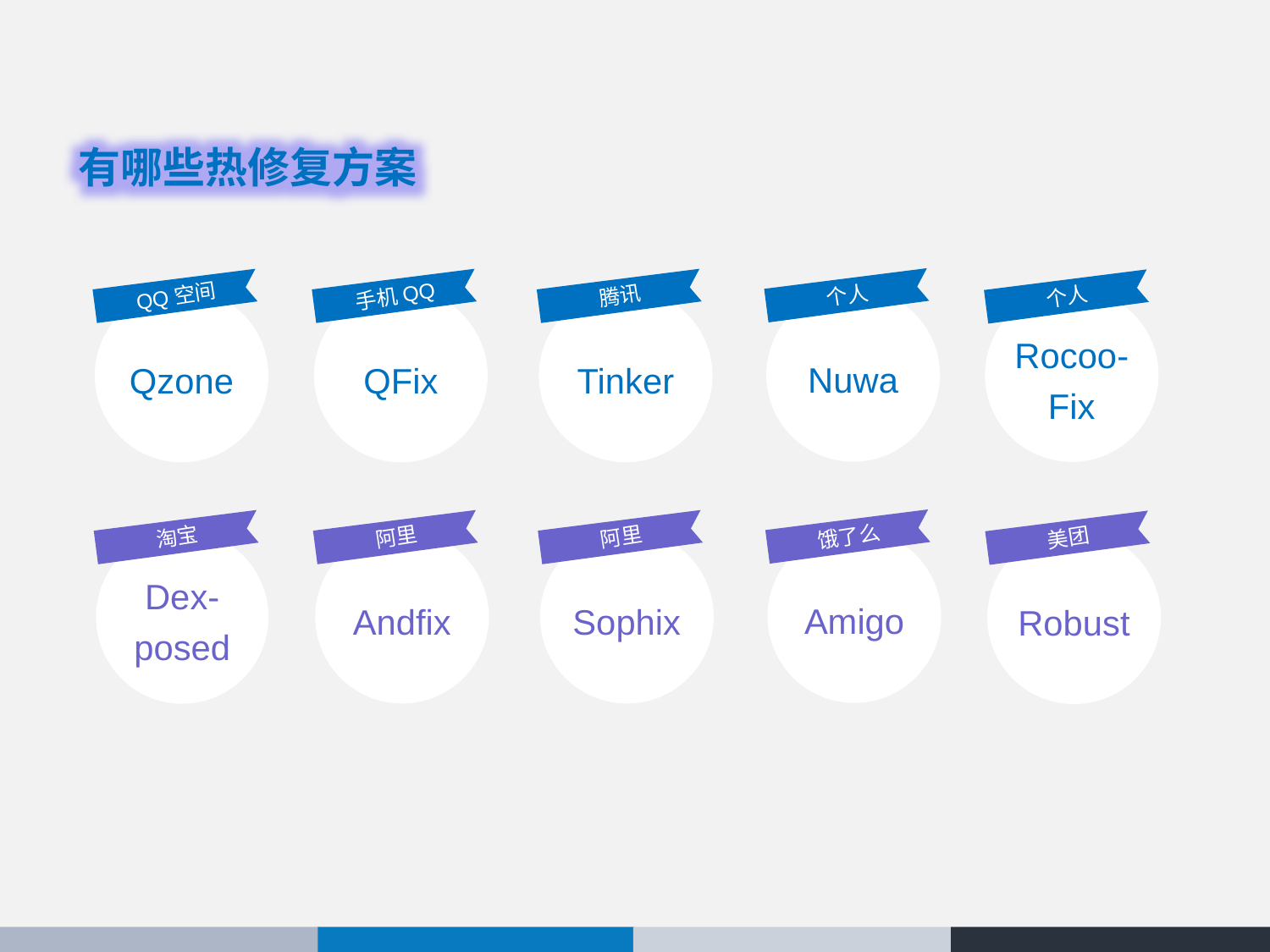

有哪些热修复方案
个人
QQ空间
手机QQ
腾讯
个人
Nuwa
Rocoo-Fix
Qzone
QFix
Tinker
饿了么
淘宝
阿里
阿里
美团
Amigo
Andfix
Sophix
Dex-posed
Robust